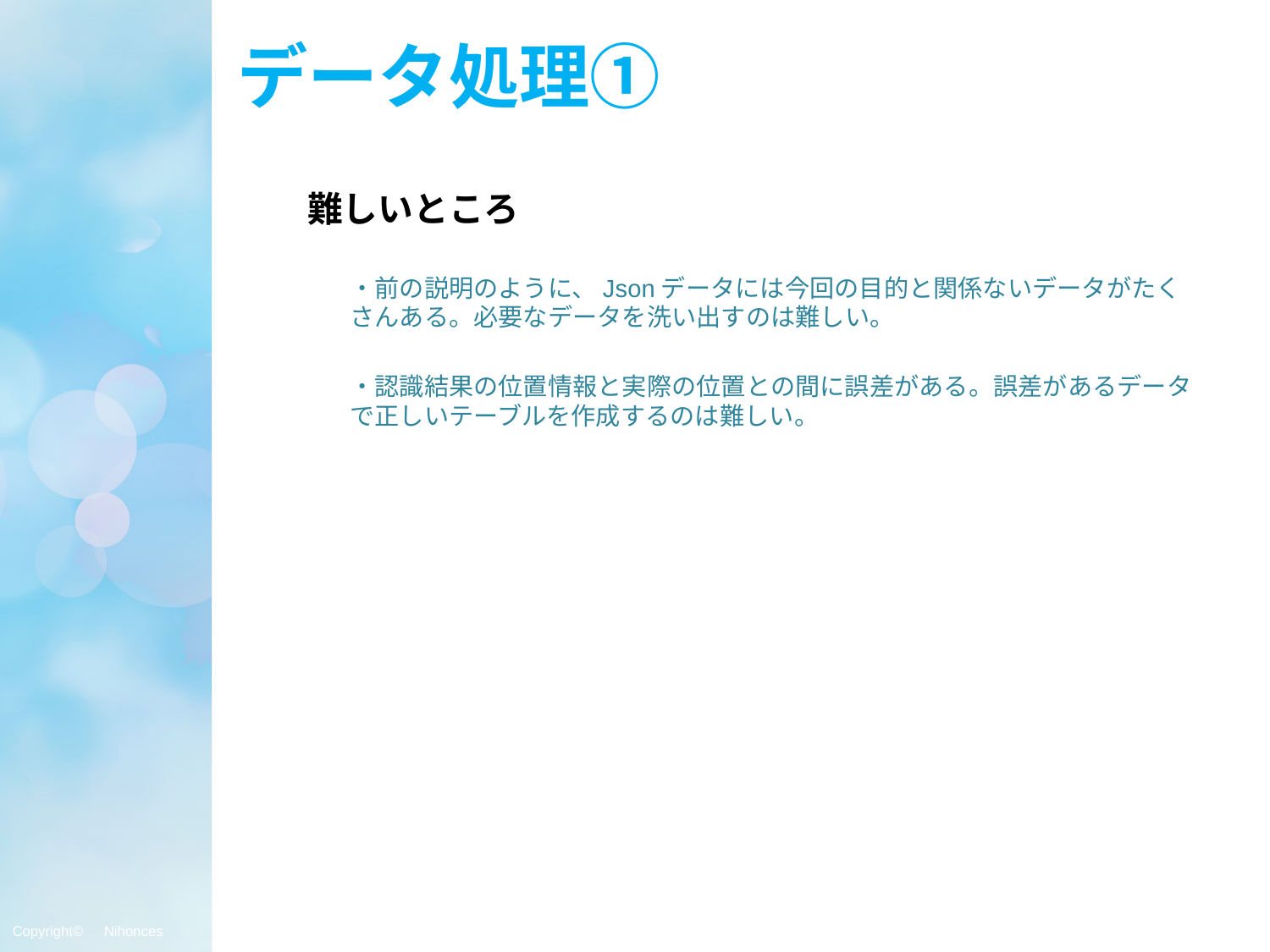

# データ処理①
難しいところ
・前の説明のように、Jsonデータには今回の目的と関係ないデータがたくさんある。必要なデータを洗い出すのは難しい。

・認識結果の位置情報と実際の位置との間に誤差がある。誤差があるデータで正しいテーブルを作成するのは難しい。

Copyright©　Nihonces